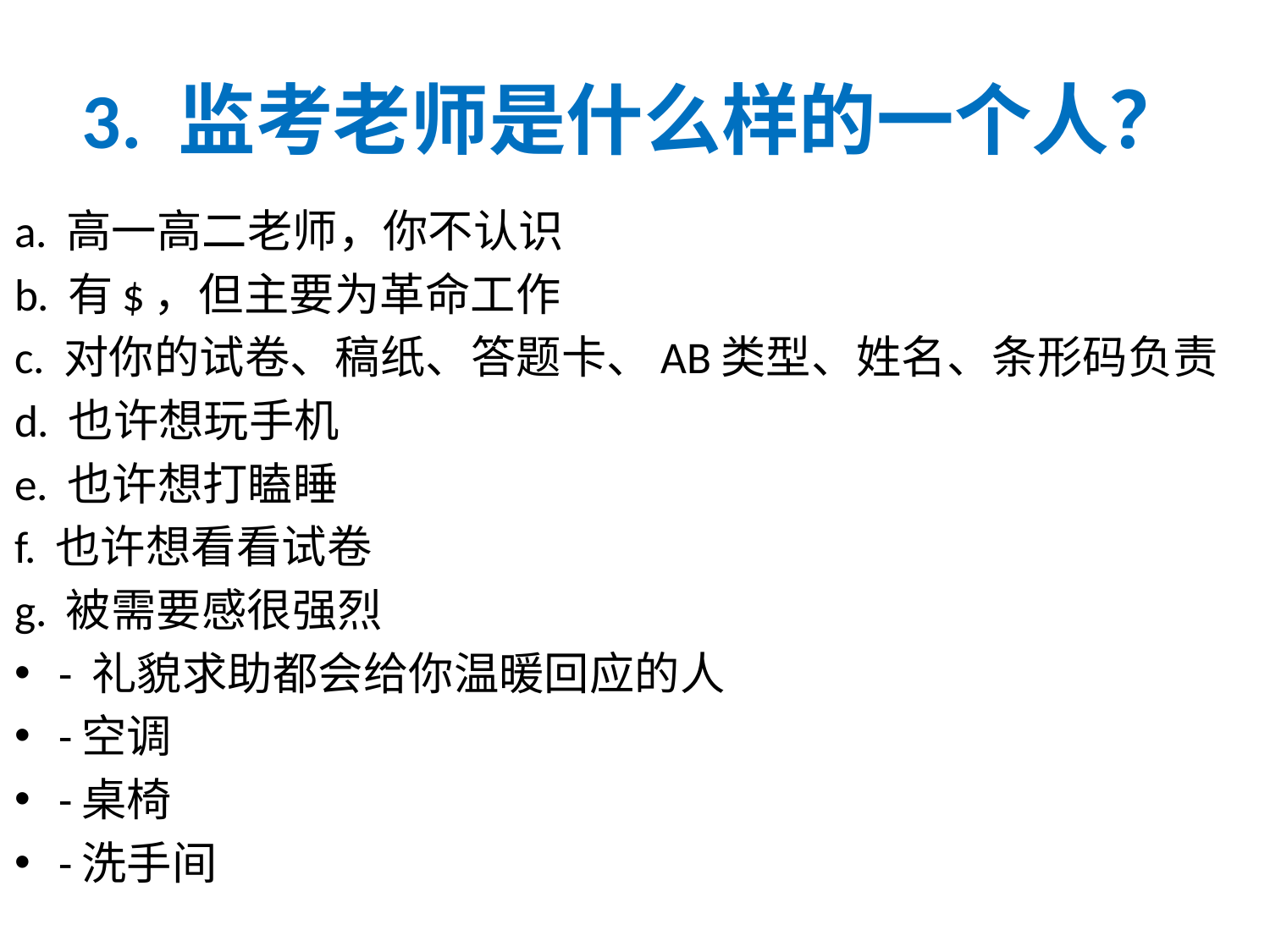

# 3. 监考老师是什么样的一个人？
a. 高一高二老师，你不认识
b. 有$，但主要为革命工作
c. 对你的试卷、稿纸、答题卡、AB类型、姓名、条形码负责
d. 也许想玩手机
e. 也许想打瞌睡
f. 也许想看看试卷
g. 被需要感很强烈
- 礼貌求助都会给你温暖回应的人
-空调
-桌椅
-洗手间